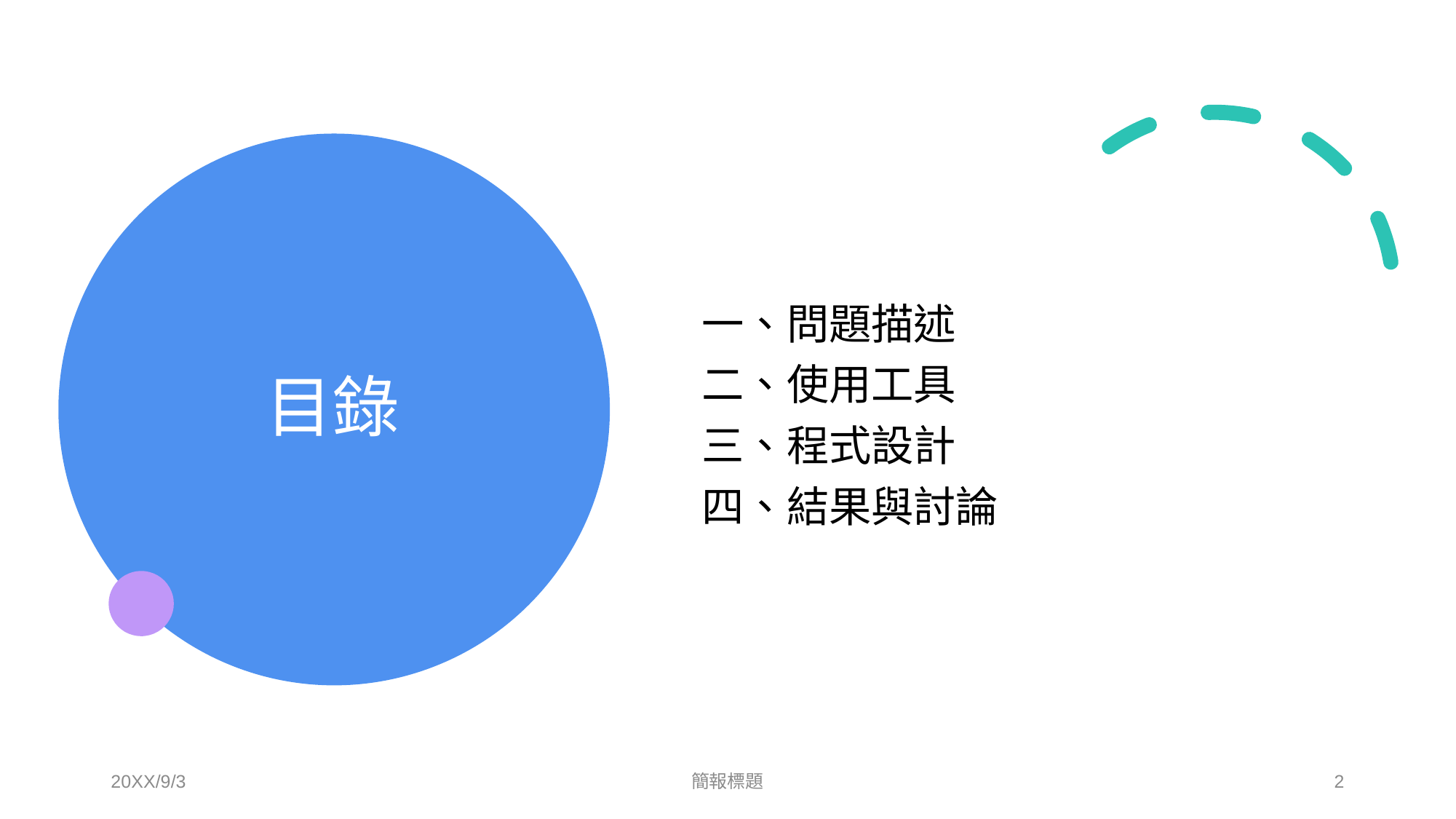

# 目錄
一、問題描述
二、使用工具
三、程式設計
四、結果與討論
20XX/9/3
簡報標題
2